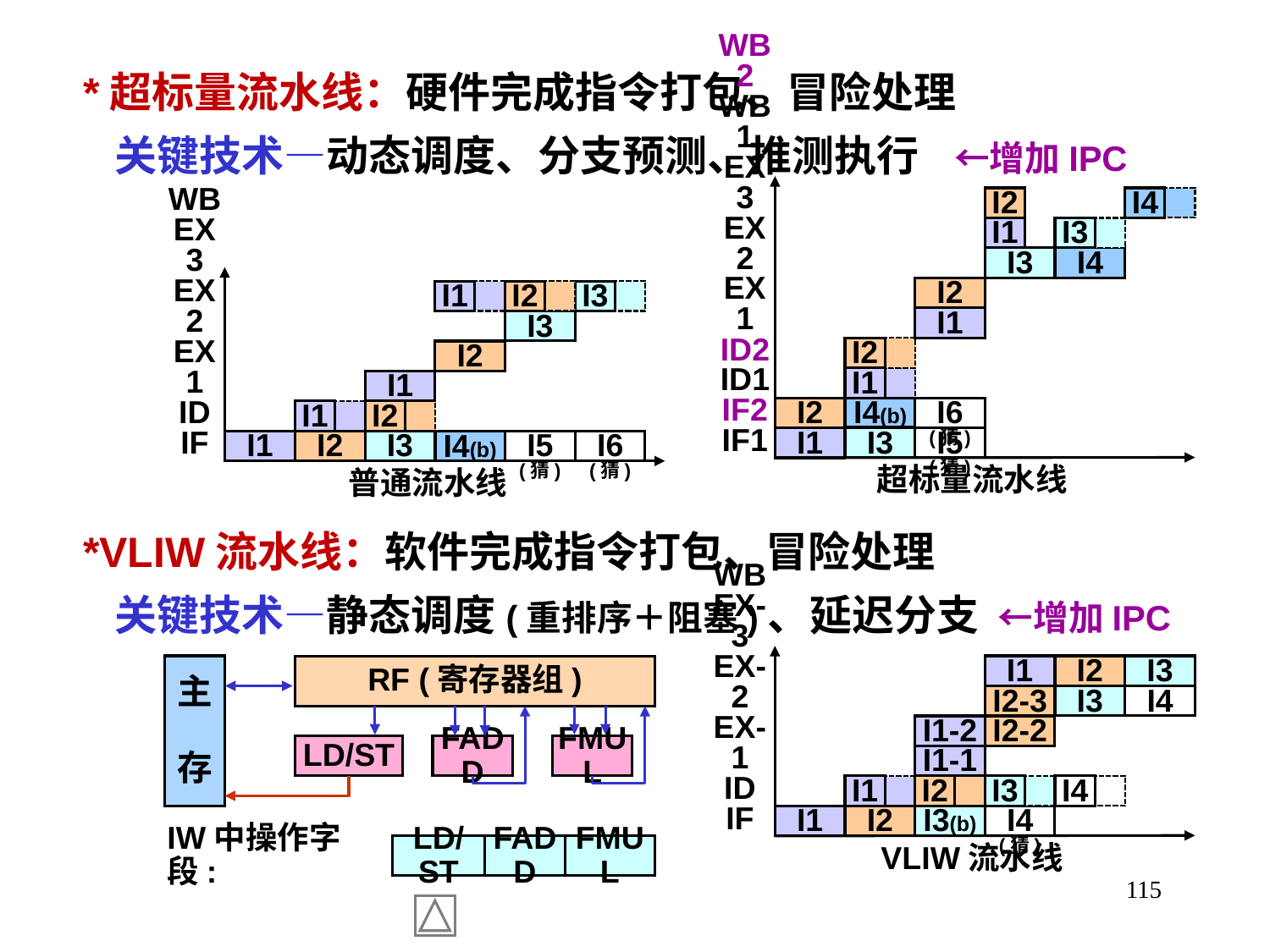

*超标量流水线：硬件完成指令打包、冒险处理
      关键技术—动态调度、分支预测、推测执行    ←增加IPC
WB2
WB1
EX3
EX2
EX1
ID2
ID1
IF2
IF1
I2
I4

I1
I3

I3
I4
I2
I1
I2

I1

I2
I4(b)
I6(猜)
I1
I3
I5(猜)
超标量流水线
WB
EX3
EX2
EX1
ID
IF
I1

I2

I3

I3
I2
I1
I1

I2

I1
I2
I3
I5(猜)
I6(猜)
I4(b)
普通流水线
   *VLIW流水线：软件完成指令打包、冒险处理
      关键技术—静态调度(重排序＋阻塞)、延迟分支  ←增加IPC
WB
EX-3
EX-2
EX-1
ID
IF
I1
I2
I3
I2-3
I3
I4
I1-2
I2-2
I1-1
I1

I2

I3

I4

I2
I1
I3(b)
I4(猜)
VLIW流水线
RF (寄存器组)
主

存
LD/ST
FADD
FMUL
IW中操作字段:
LD/ST
FADD
FMUL
115